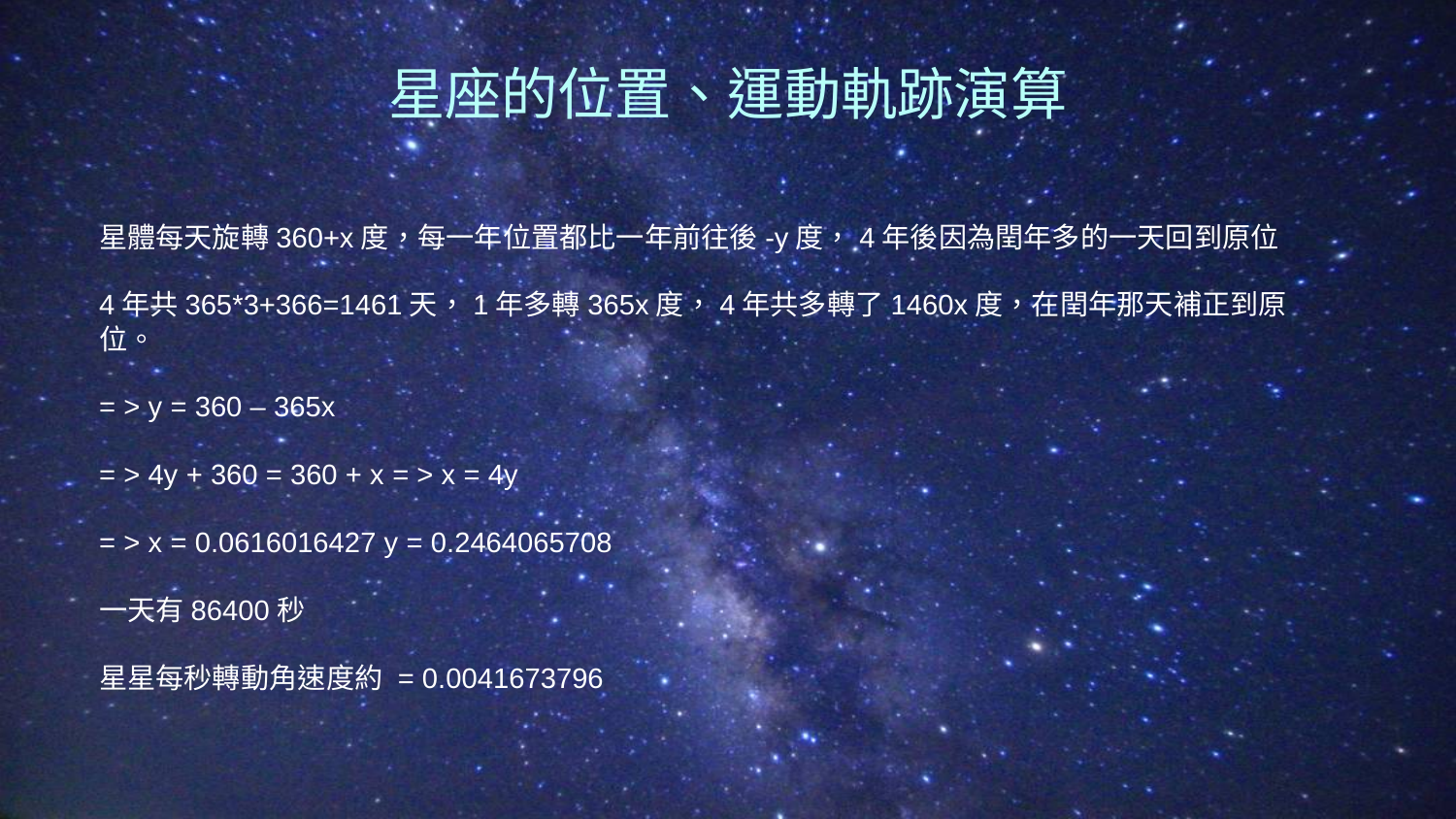

# 星座的位置、運動軌跡演算
星體每天旋轉360+x度，每一年位置都比一年前往後-y度，4年後因為閏年多的一天回到原位

4年共365*3+366=1461天，1年多轉365x度，4年共多轉了1460x度，在閏年那天補正到原位。

= > y = 360 – 365x

= > 4y + 360 = 360 + x = > x = 4y

= > x = 0.0616016427 y = 0.2464065708

一天有86400秒

星星每秒轉動角速度約 = 0.0041673796